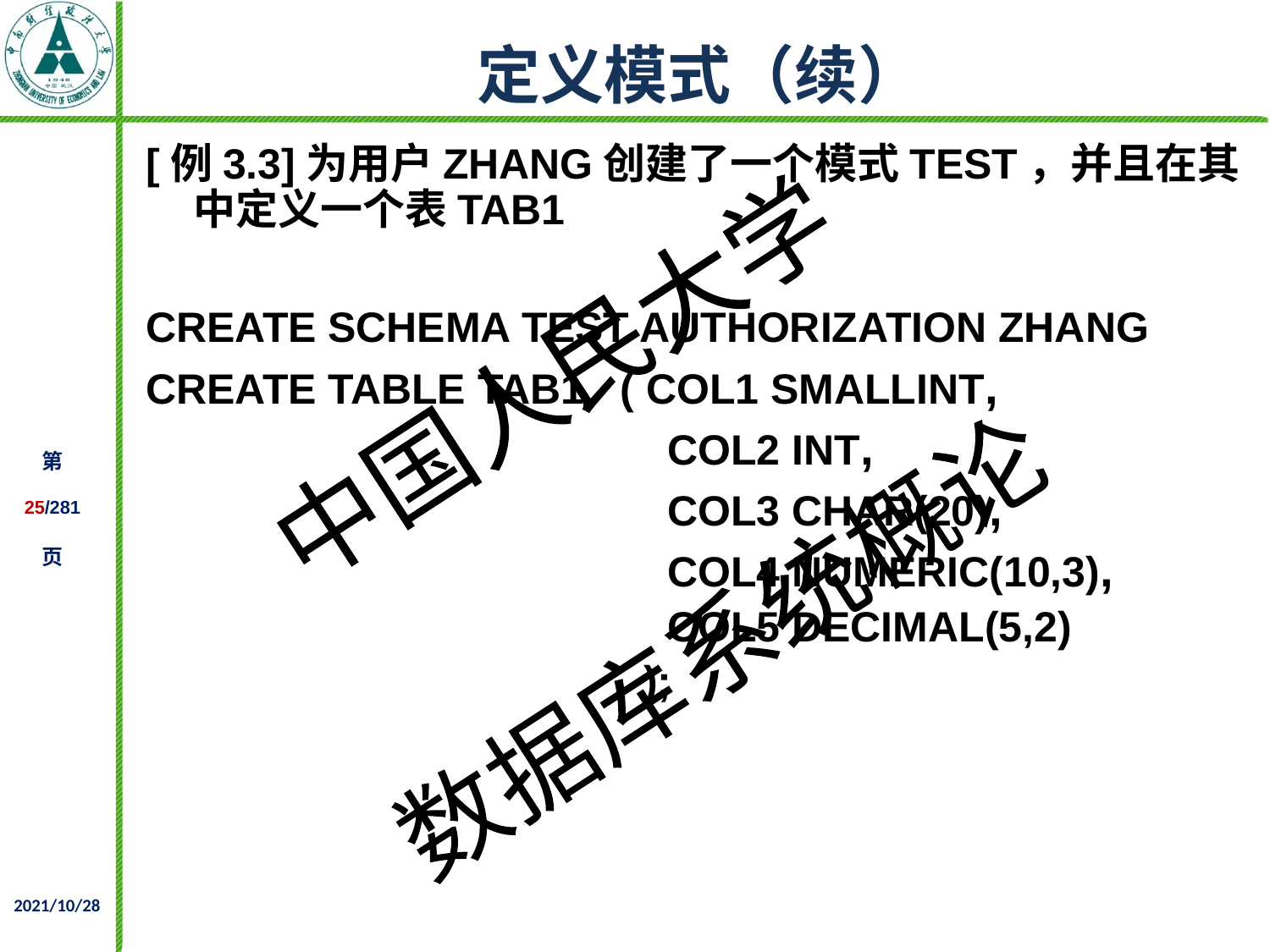

# 定义模式（续）
[例3.3]为用户ZHANG创建了一个模式TEST，并且在其中定义一个表TAB1

CREATE SCHEMA TEST AUTHORIZATION ZHANG
CREATE TABLE TAB1   ( COL1 SMALLINT,
                                            COL2 INT,
                                            COL3 CHAR(20),
                                            COL4 NUMERIC(10,3),
                                            COL5 DECIMAL(5,2)
                                          );

2021/10/28